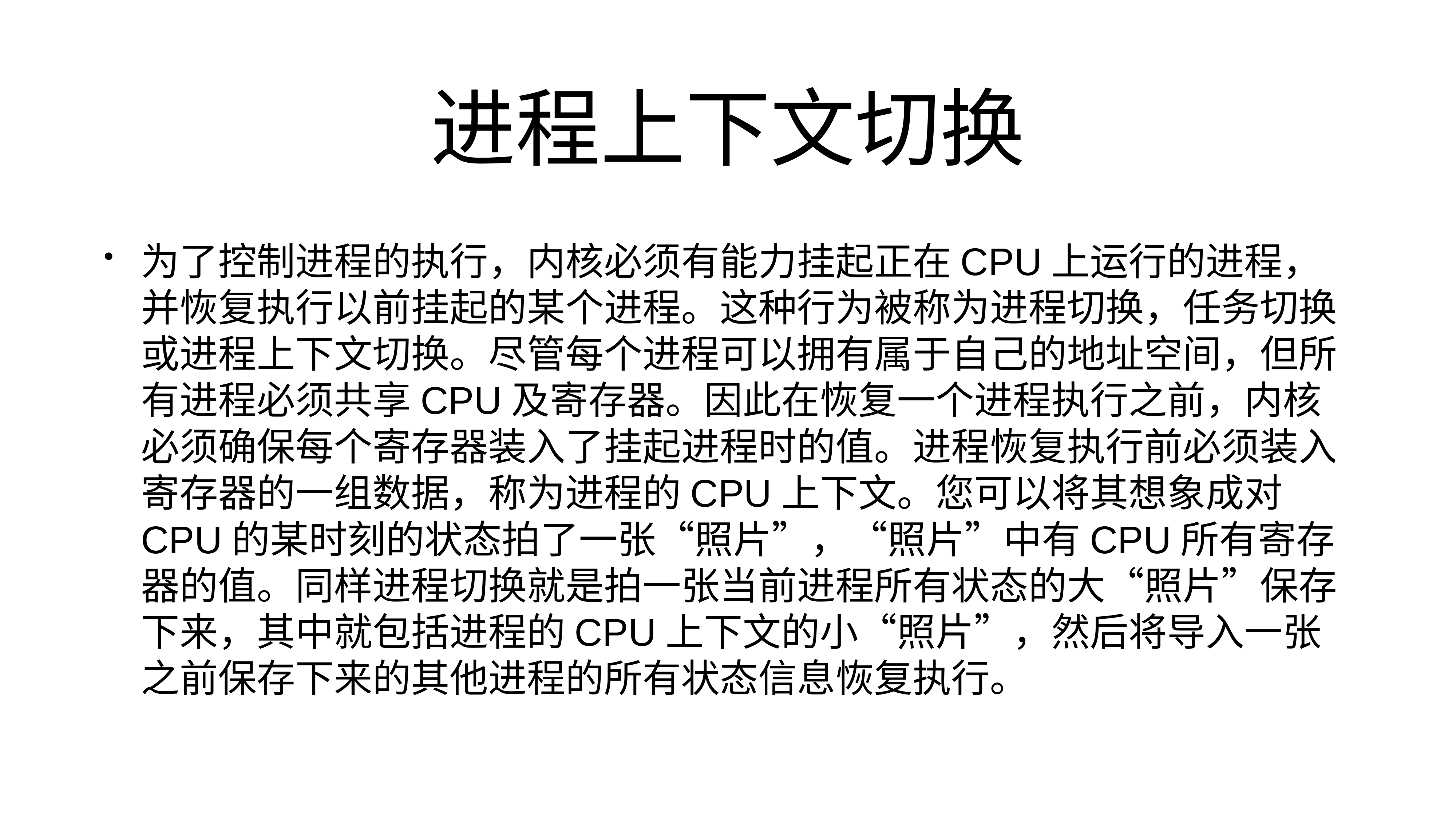

# 进程上下文切换
为了控制进程的执行，内核必须有能力挂起正在CPU上运行的进程，并恢复执行以前挂起的某个进程。这种行为被称为进程切换，任务切换或进程上下文切换。尽管每个进程可以拥有属于自己的地址空间，但所有进程必须共享CPU及寄存器。因此在恢复一个进程执行之前，内核必须确保每个寄存器装入了挂起进程时的值。进程恢复执行前必须装入寄存器的一组数据，称为进程的CPU上下文。您可以将其想象成对CPU的某时刻的状态拍了一张“照片”，“照片”中有CPU所有寄存器的值。同样进程切换就是拍一张当前进程所有状态的大“照片”保存下来，其中就包括进程的CPU上下文的小“照片”，然后将导入一张之前保存下来的其他进程的所有状态信息恢复执行。